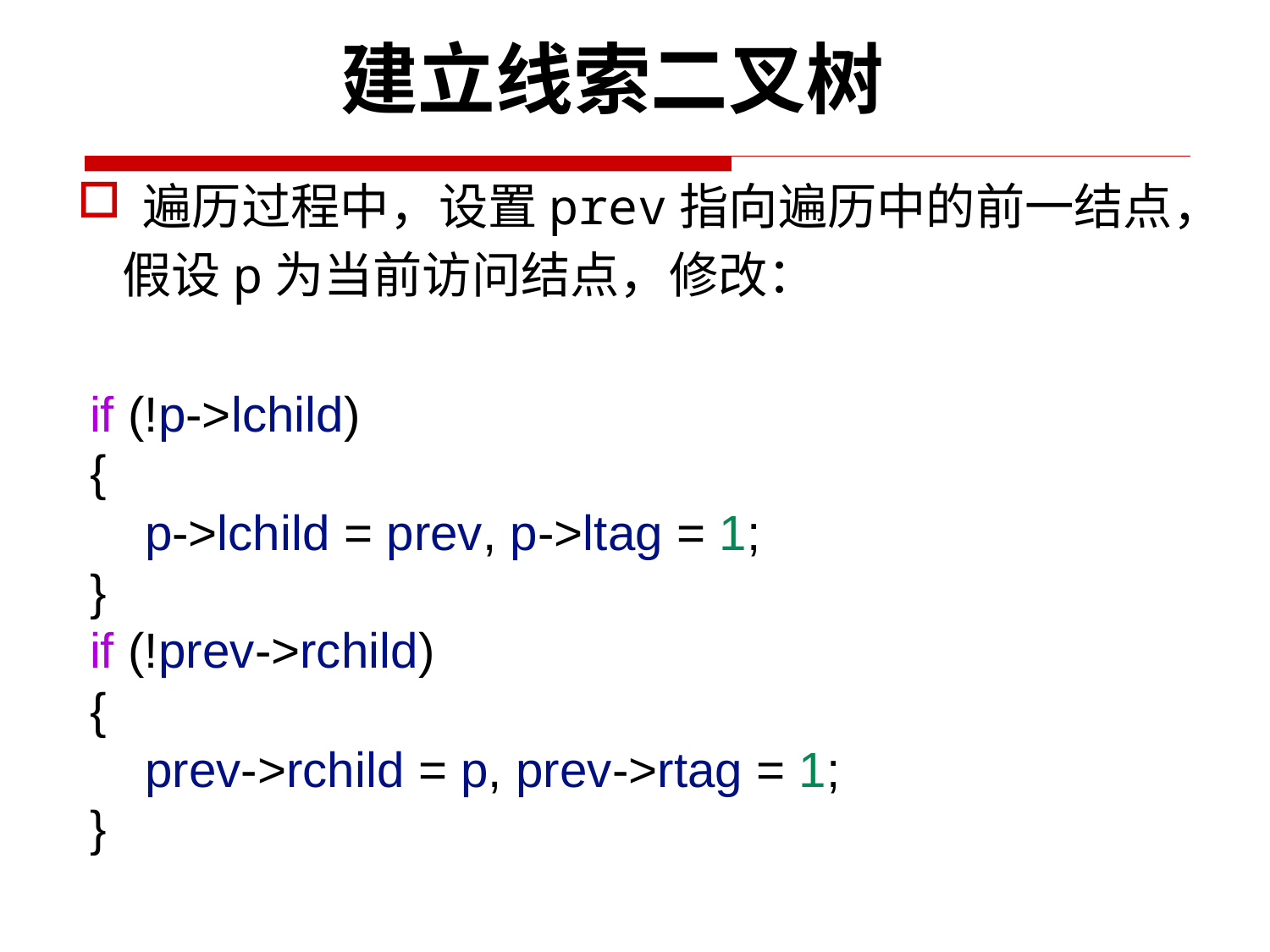

建立线索二叉树
遍历过程中，设置prev指向遍历中的前一结点，
   假设p为当前访问结点，修改：
if (!p->lchild)
{
    p->lchild = prev, p->ltag = 1;
}
if (!prev->rchild)
{
    prev->rchild = p, prev->rtag = 1;
}